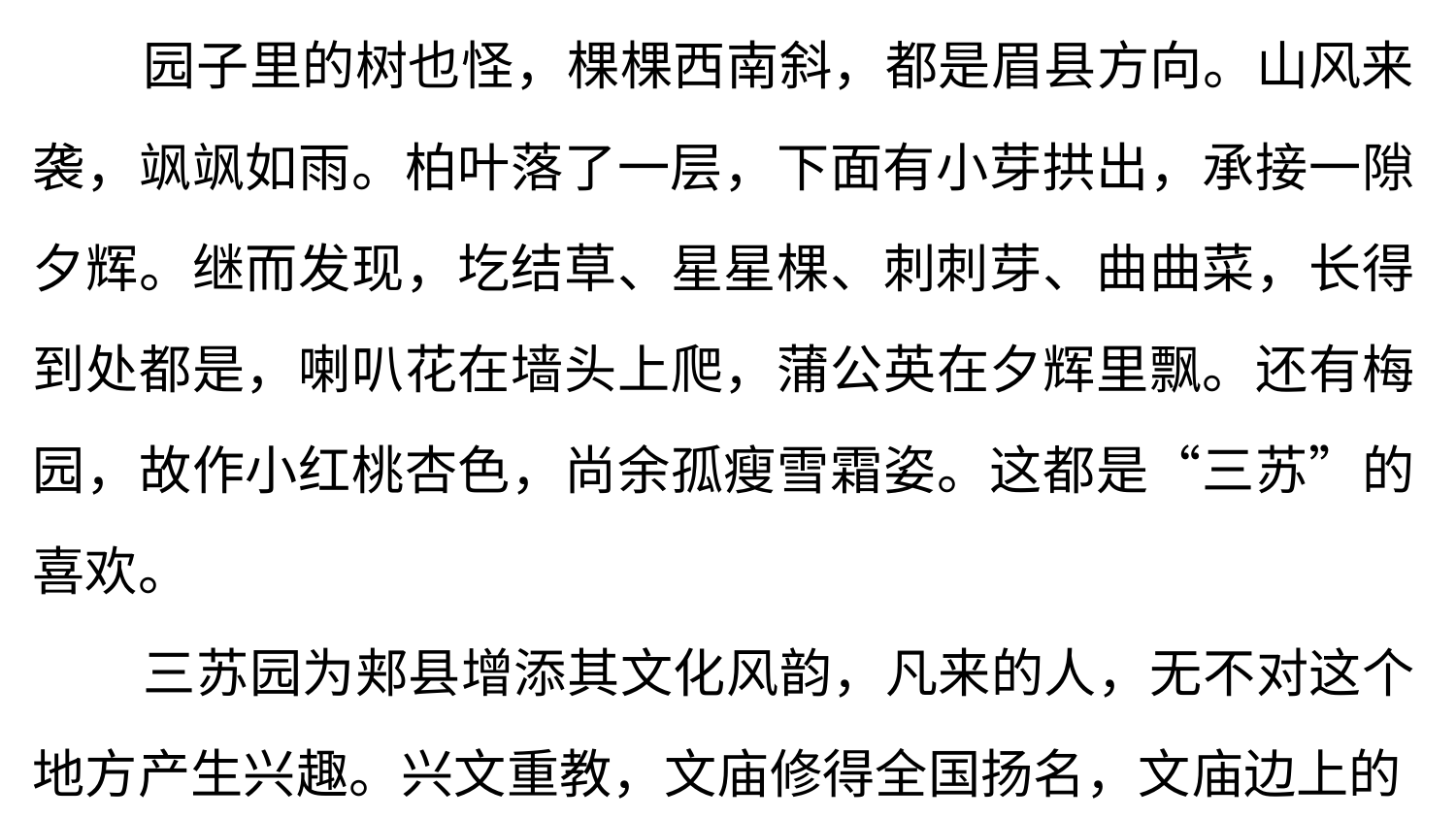

园子里的树也怪，棵棵西南斜，都是眉县方向。山风来袭，飒飒如雨。柏叶落了一层，下面有小芽拱出，承接一隙夕辉。继而发现，圪结草、星星棵、刺刺芽、曲曲菜，长得到处都是，喇叭花在墙头上爬，蒲公英在夕辉里飘。还有梅园，故作小红桃杏色，尚余孤瘦雪霜姿。这都是“三苏”的喜欢。
        三苏园为郏县增添其文化风韵，凡来的人，无不对这个地方产生兴趣。兴文重教，文庙修得全国扬名，文庙边上的